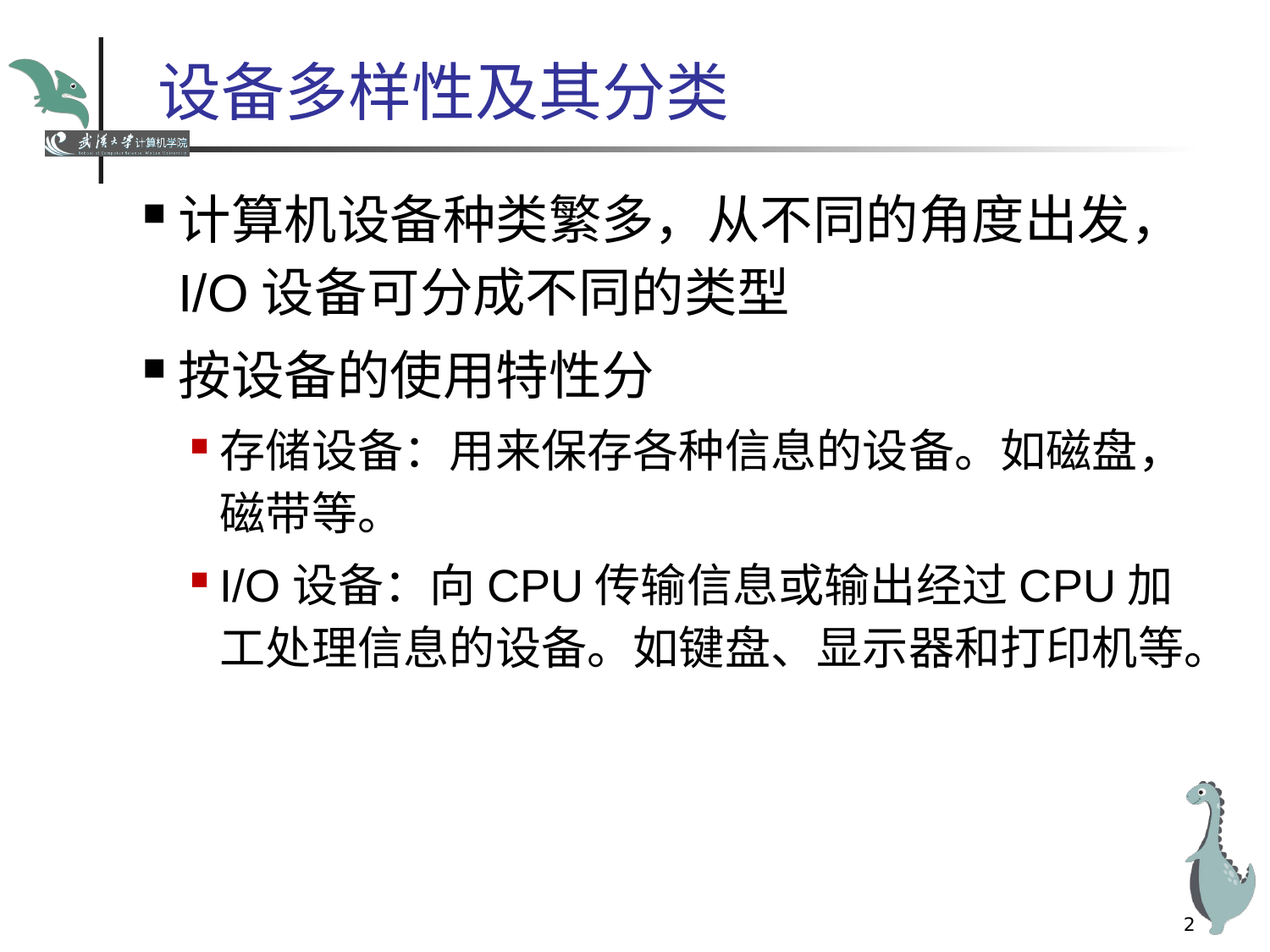

# 设备多样性及其分类
计算机设备种类繁多，从不同的角度出发，I/O设备可分成不同的类型
按设备的使用特性分
存储设备：用来保存各种信息的设备。如磁盘，磁带等。
I/O设备：向CPU传输信息或输出经过CPU加工处理信息的设备。如键盘、显示器和打印机等。
2